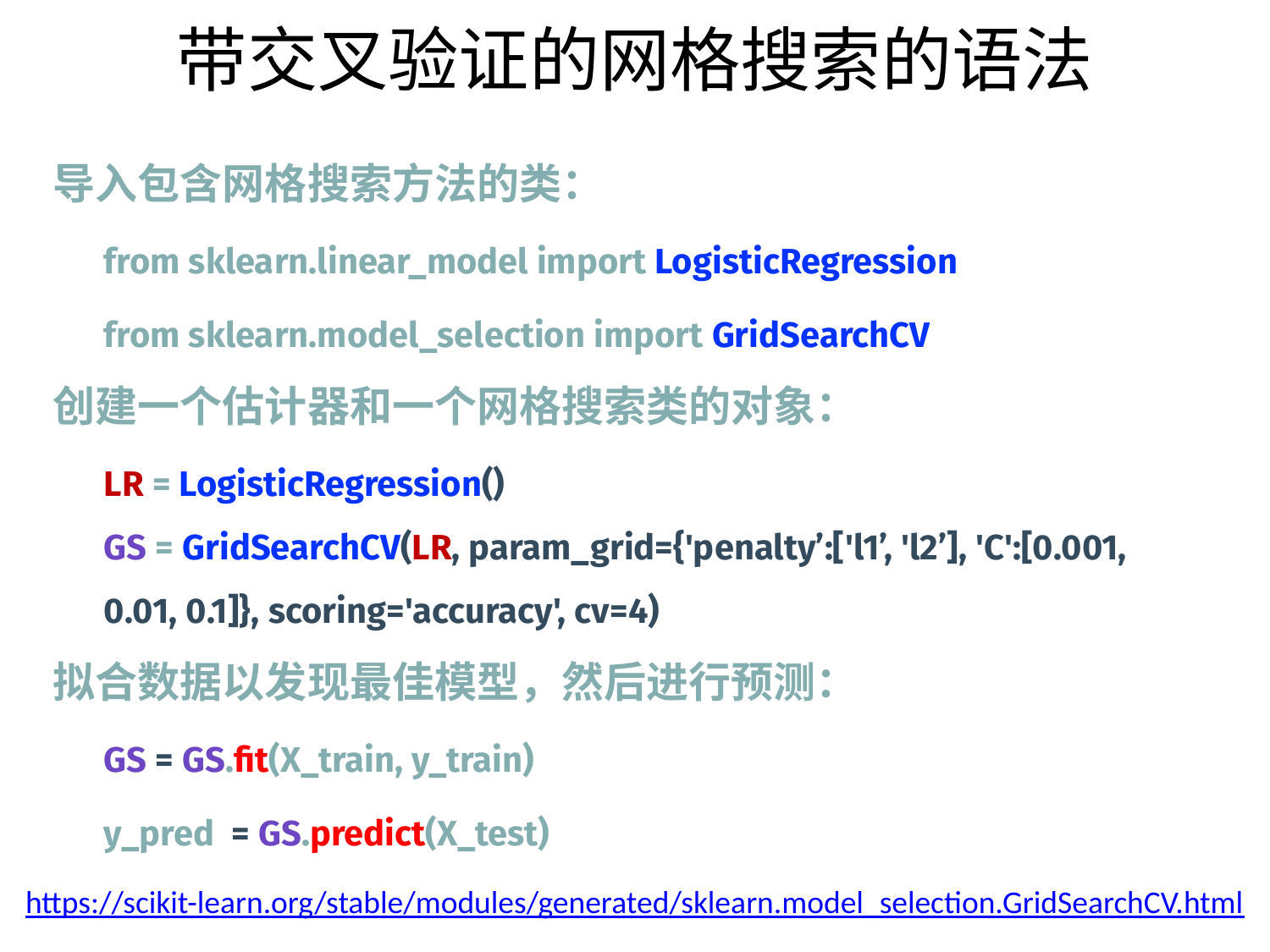

# 带交叉验证的网格搜索的语法
导入包含网格搜索方法的类：
from sklearn.linear_model import LogisticRegression
from sklearn.model_selection import GridSearchCV
创建一个估计器和一个网格搜索类的对象：
LR = LogisticRegression()
GS = GridSearchCV(LR, param_grid={'penalty’:['l1’, 'l2’], 'C':[0.001, 0.01, 0.1]}, scoring='accuracy', cv=4)
拟合数据以发现最佳模型，然后进行预测：
GS = GS.fit(X_train, y_train)
y_pred  = GS.predict(X_test)
https://scikit-learn.org/stable/modules/generated/sklearn.model_selection.GridSearchCV.html